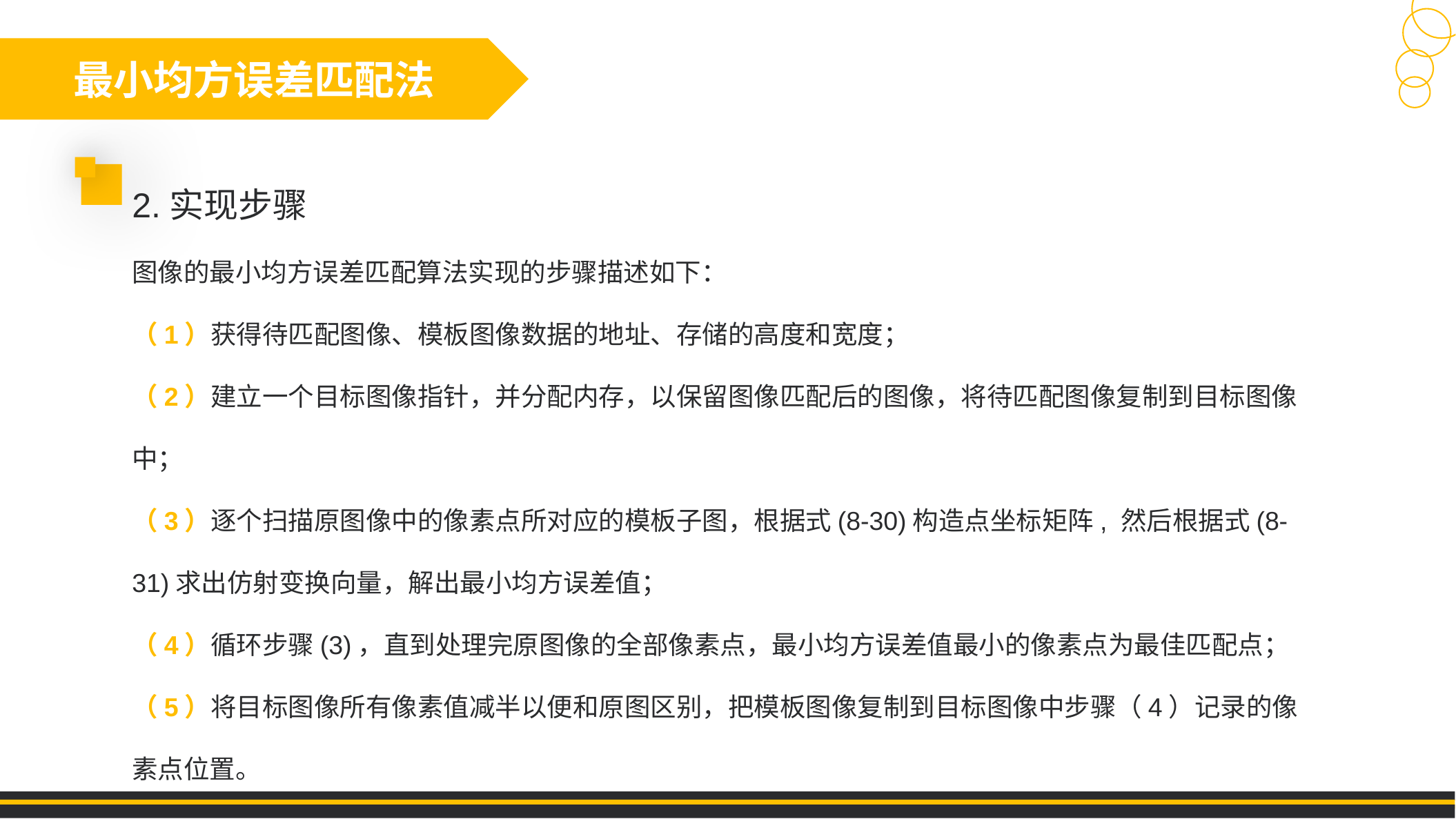

最小均方误差匹配法
2.实现步骤
图像的最小均方误差匹配算法实现的步骤描述如下：
（1）获得待匹配图像、模板图像数据的地址、存储的高度和宽度；
（2）建立一个目标图像指针，并分配内存，以保留图像匹配后的图像，将待匹配图像复制到目标图像中；
（3）逐个扫描原图像中的像素点所对应的模板子图，根据式(8-30)构造点坐标矩阵, 然后根据式(8-31)求出仿射变换向量，解出最小均方误差值；
（4）循环步骤(3)，直到处理完原图像的全部像素点，最小均方误差值最小的像素点为最佳匹配点；
（5）将目标图像所有像素值减半以便和原图区别，把模板图像复制到目标图像中步骤（4）记录的像素点位置。